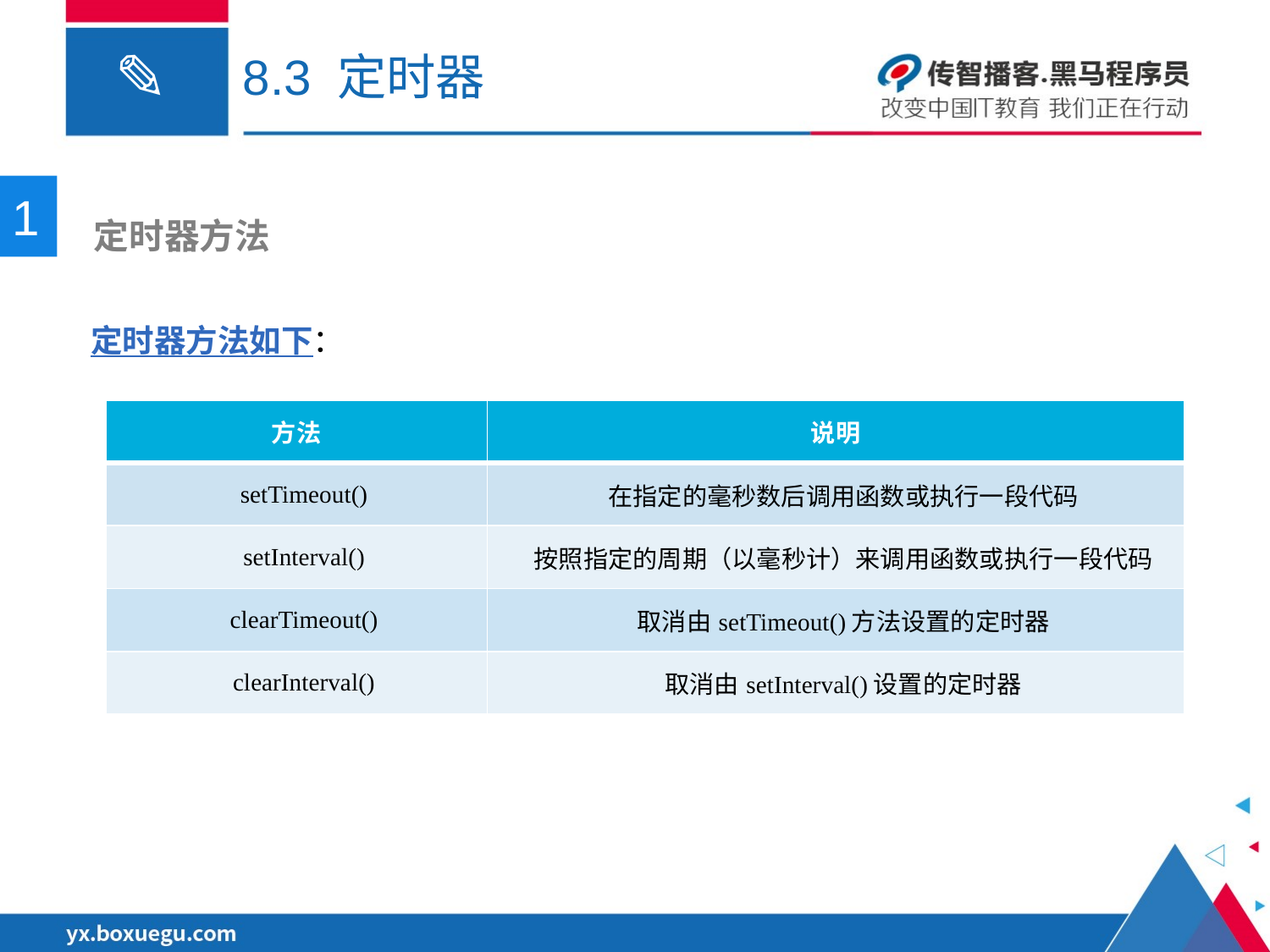

# 8.3 定时器

1
  定时器方法
定时器方法如下：
| 方法 | 说明 |
| --- | --- |
| setTimeout() | 在指定的毫秒数后调用函数或执行一段代码 |
| setInterval() | 按照指定的周期（以毫秒计）来调用函数或执行一段代码 |
| clearTimeout() | 取消由setTimeout()方法设置的定时器 |
| clearInterval() | 取消由setInterval()设置的定时器 |